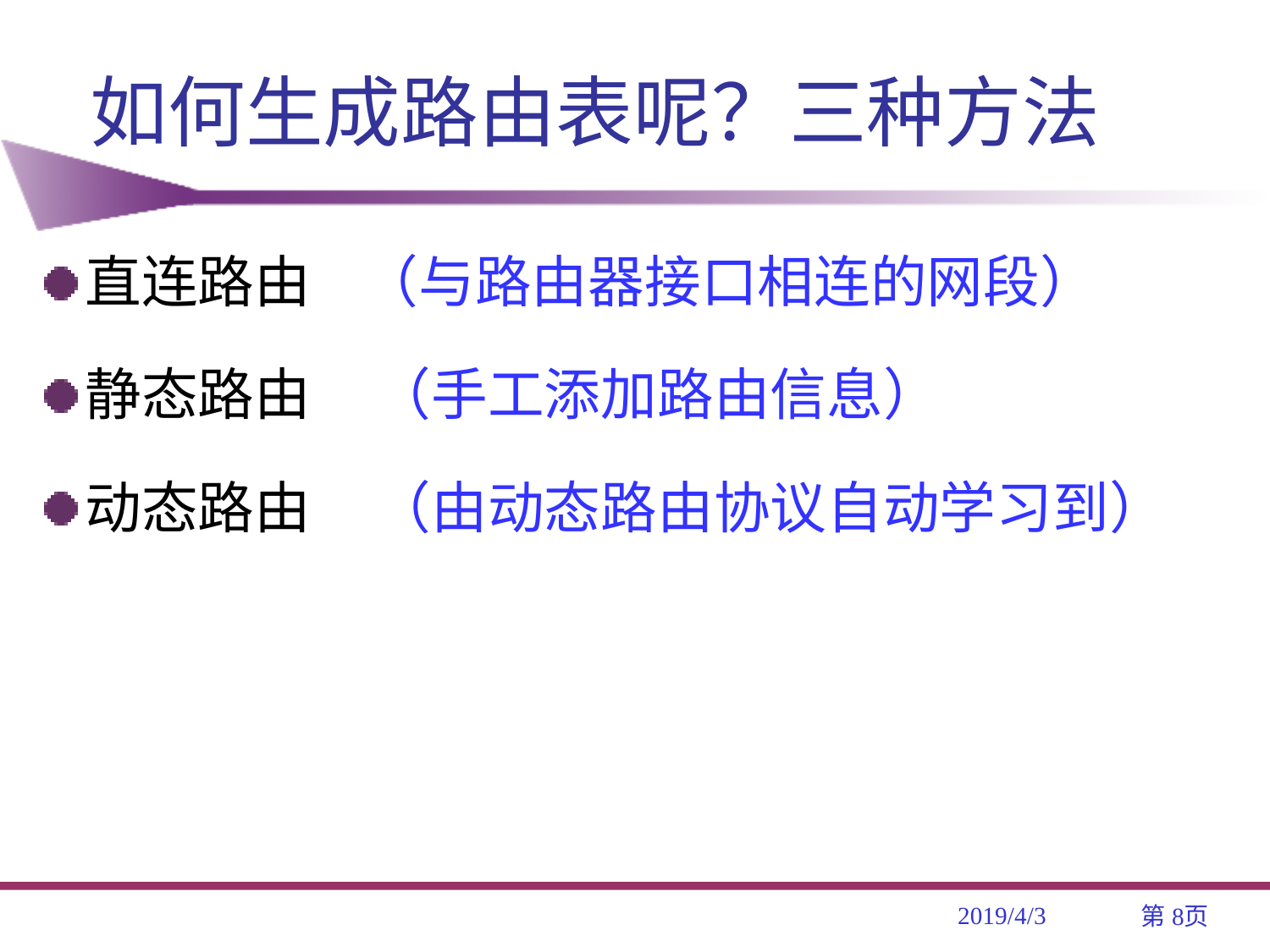

# 如何生成路由表呢？三种方法
直连路由    （与路由器接口相连的网段）
静态路由     （手工添加路由信息）
动态路由     （由动态路由协议自动学习到）
2019/4/3